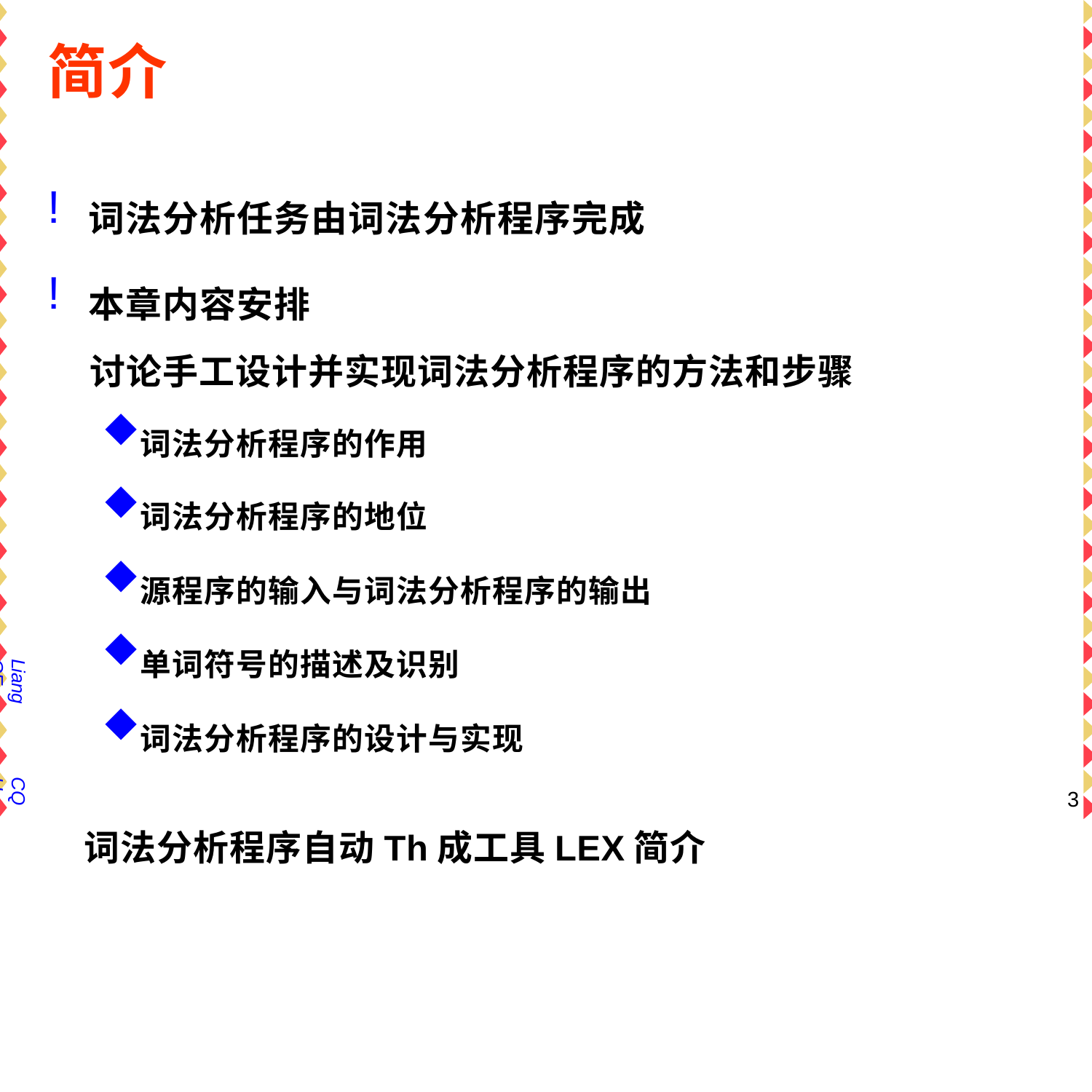

# 简介
词法分析任务由词法分析程序完成
本章内容安排
讨论手工设计并实现词法分析程序的方法和步骤
词法分析程序的作用
词法分析程序的地位
源程序的输入与词法分析程序的输出
单词符号的描述及识别
词法分析程序的设计与实现

词法分析程序自动Th成工具LEX简介
Liang GE
CQU
3